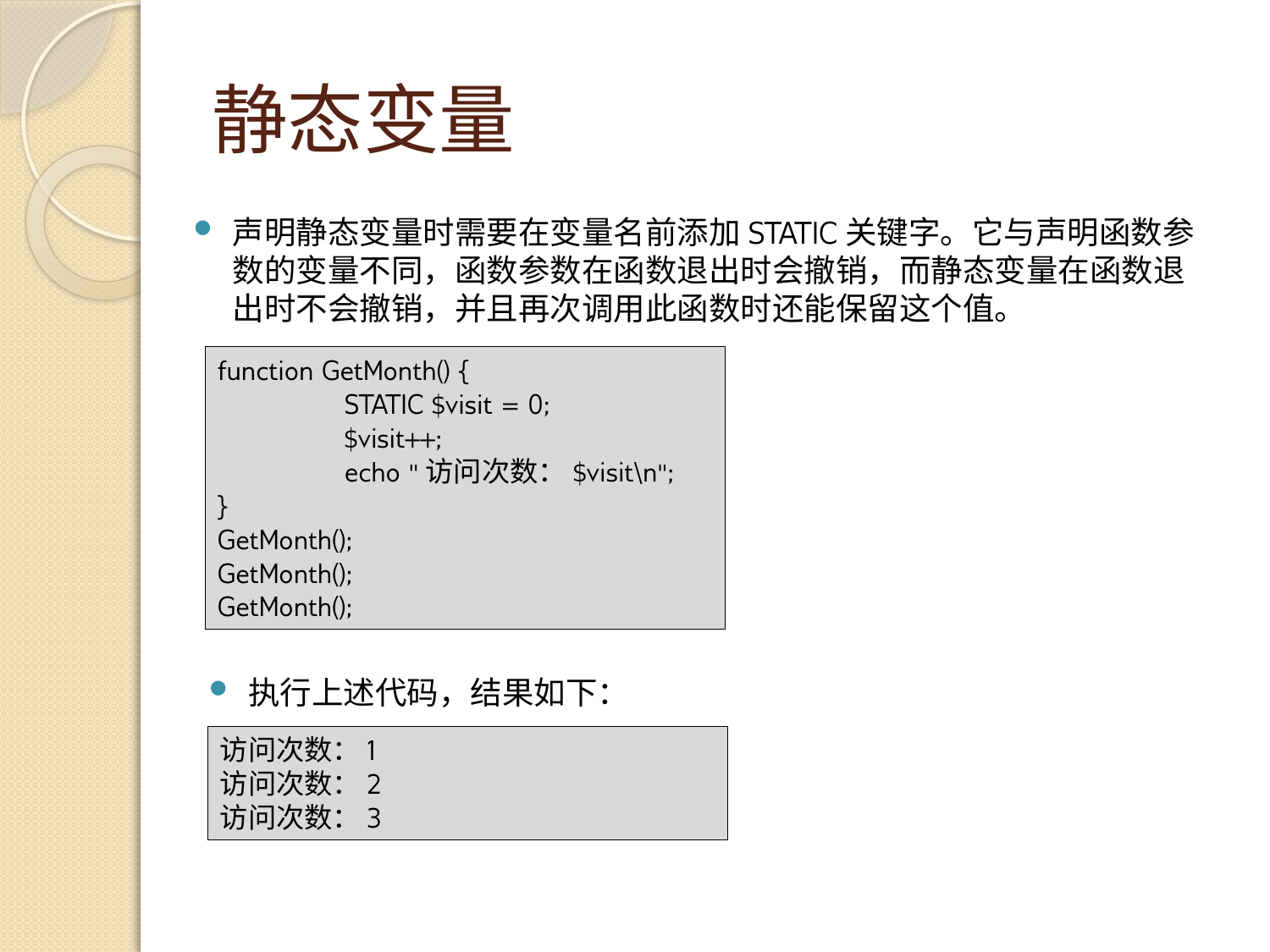

# 静态变量
声明静态变量时需要在变量名前添加STATIC关键字。它与声明函数参数的变量不同，函数参数在函数退出时会撤销，而静态变量在函数退出时不会撤销，并且再次调用此函数时还能保留这个值。
function GetMonth() {
	STATIC $visit = 0;
	$visit++;
	echo "访问次数：$visit\n";
}
GetMonth();
GetMonth();
GetMonth();
执行上述代码，结果如下：
访问次数：1
访问次数：2
访问次数：3